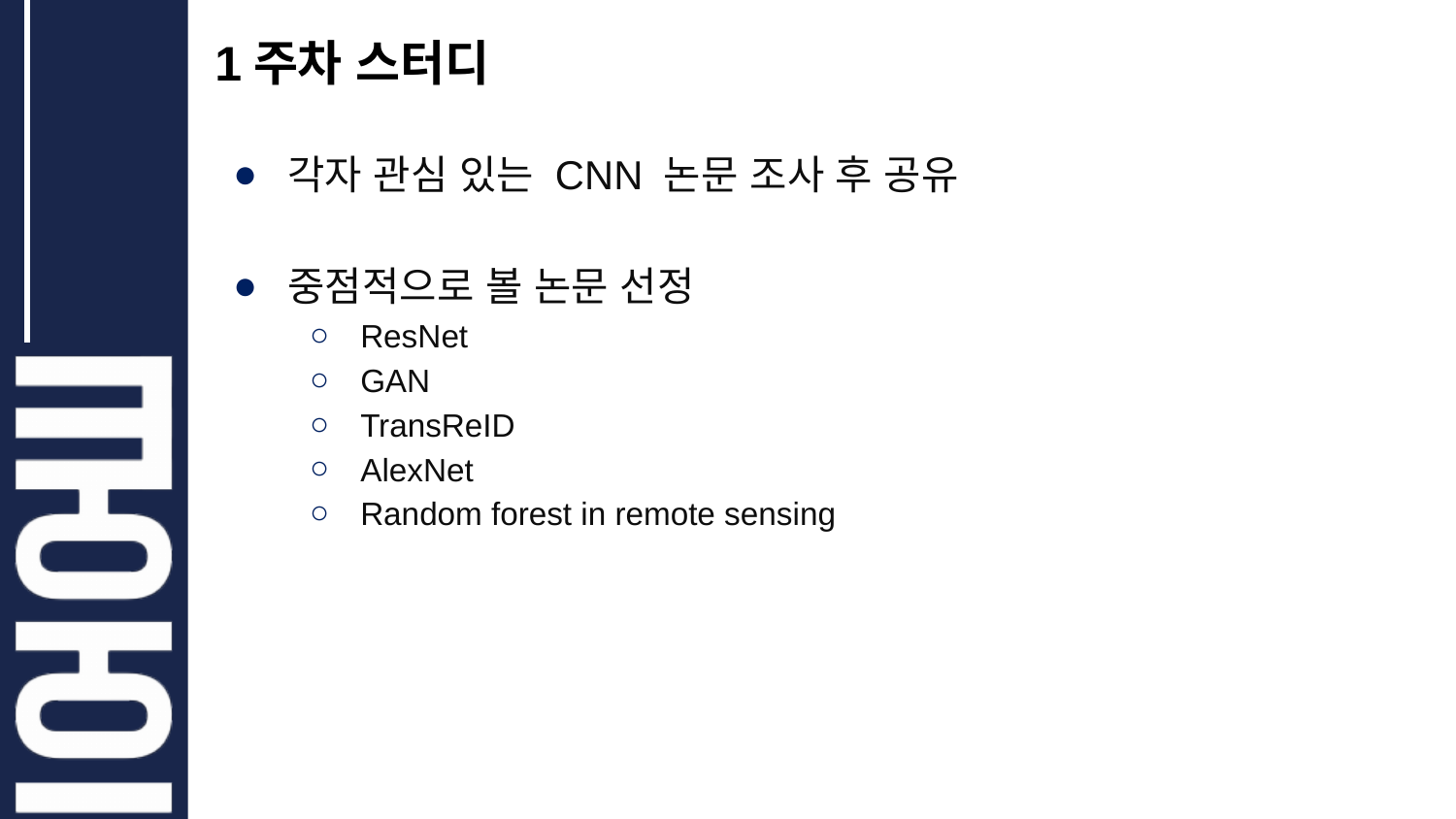

# 1주차 스터디
각자 관심 있는 CNN 논문 조사 후 공유

중점적으로 볼 논문 선정
ResNet
GAN
TransReID
AlexNet
Random forest in remote sensing